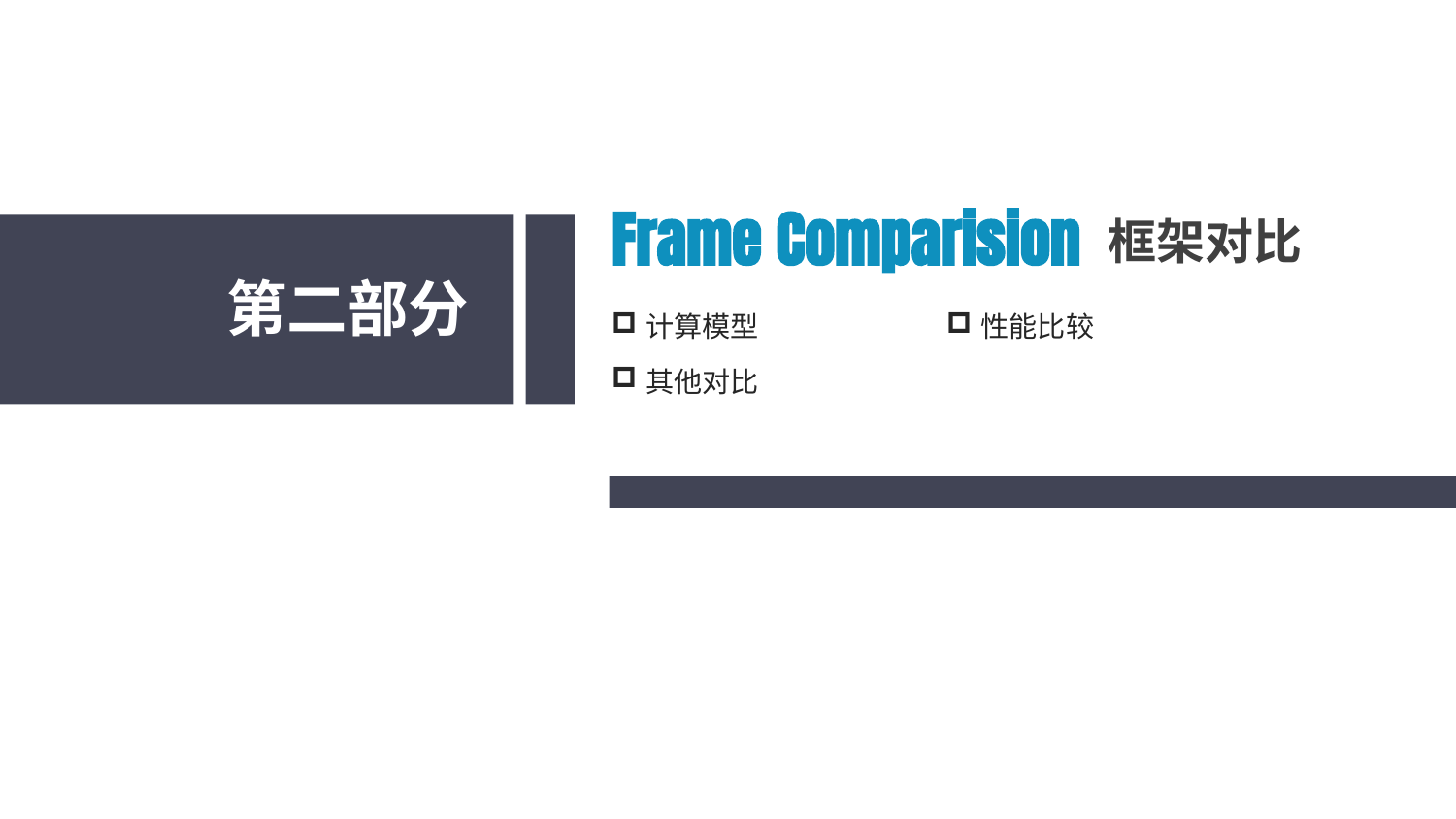

Frame Comparision
框架对比

第二部分
性能比较
计算模型
其他对比